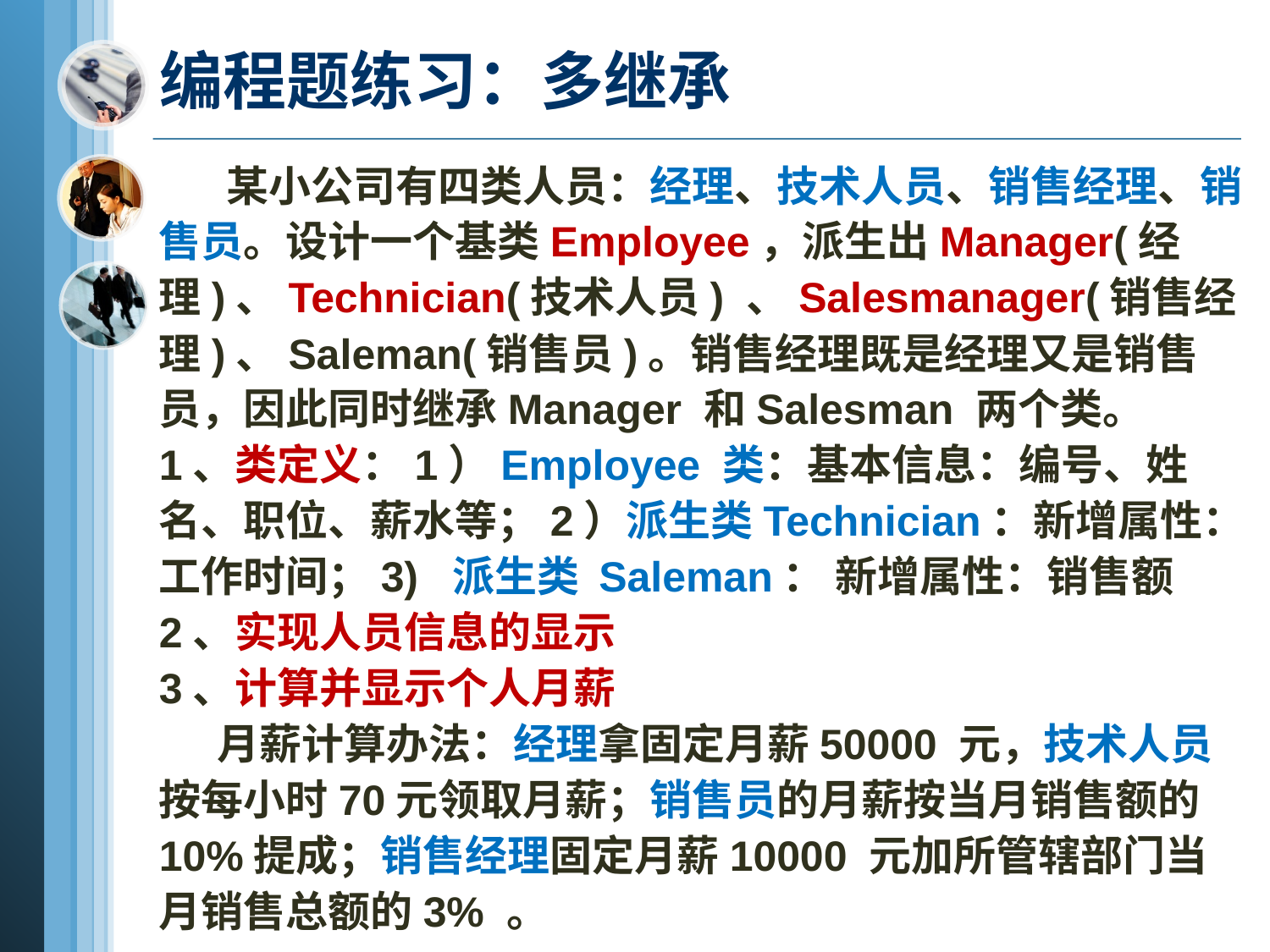

# 编程题练习：多继承
      某小公司有四类人员：经理、技术人员、销售经理、销售员。设计一个基类Employee，派生出Manager(经理)、Technician(技术人员) 、Salesmanager(销售经理)、Saleman(销售员)。销售经理既是经理又是销售员，因此同时继承Manager 和Salesman 两个类。
1、类定义：1）Employee 类：基本信息：编号、姓名、职位、薪水等；2）派生类Technician：新增属性：工作时间；3)  派生类 Saleman： 新增属性：销售额
2、实现人员信息的显示
3、计算并显示个人月薪
     月薪计算办法：经理拿固定月薪50000 元，技术人员按每小时70元领取月薪；销售员的月薪按当月销售额的10%提成；销售经理固定月薪10000 元加所管辖部门当月销售总额的3% 。